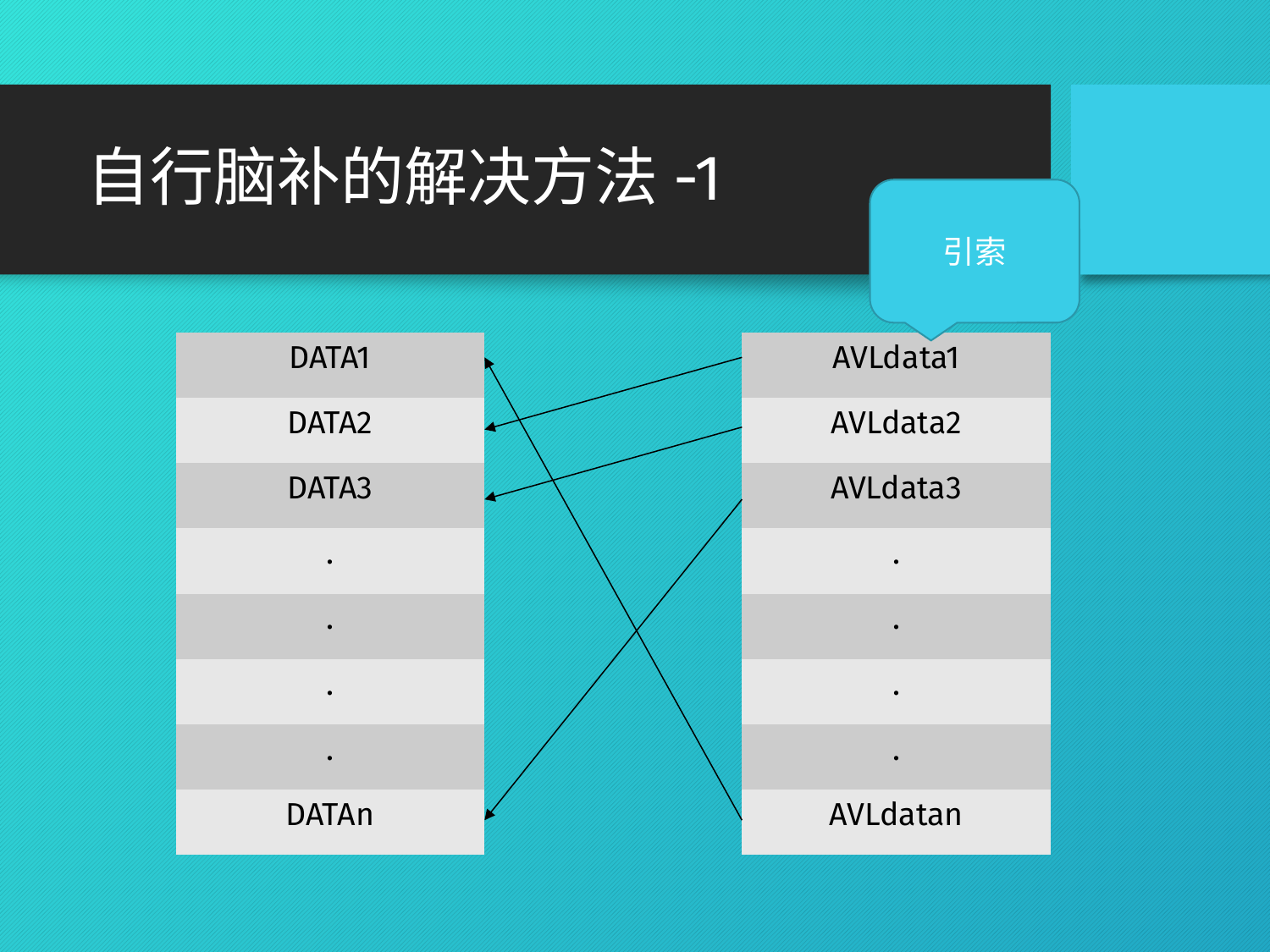

# 自行脑补的解决方法-1
引索
| DATA1 |
| --- |
| DATA2 |
| DATA3 |
| . |
| . |
| . |
| . |
| DATAn |
| AVLdata1 |
| --- |
| AVLdata2 |
| AVLdata3 |
| . |
| . |
| . |
| . |
| AVLdatan |